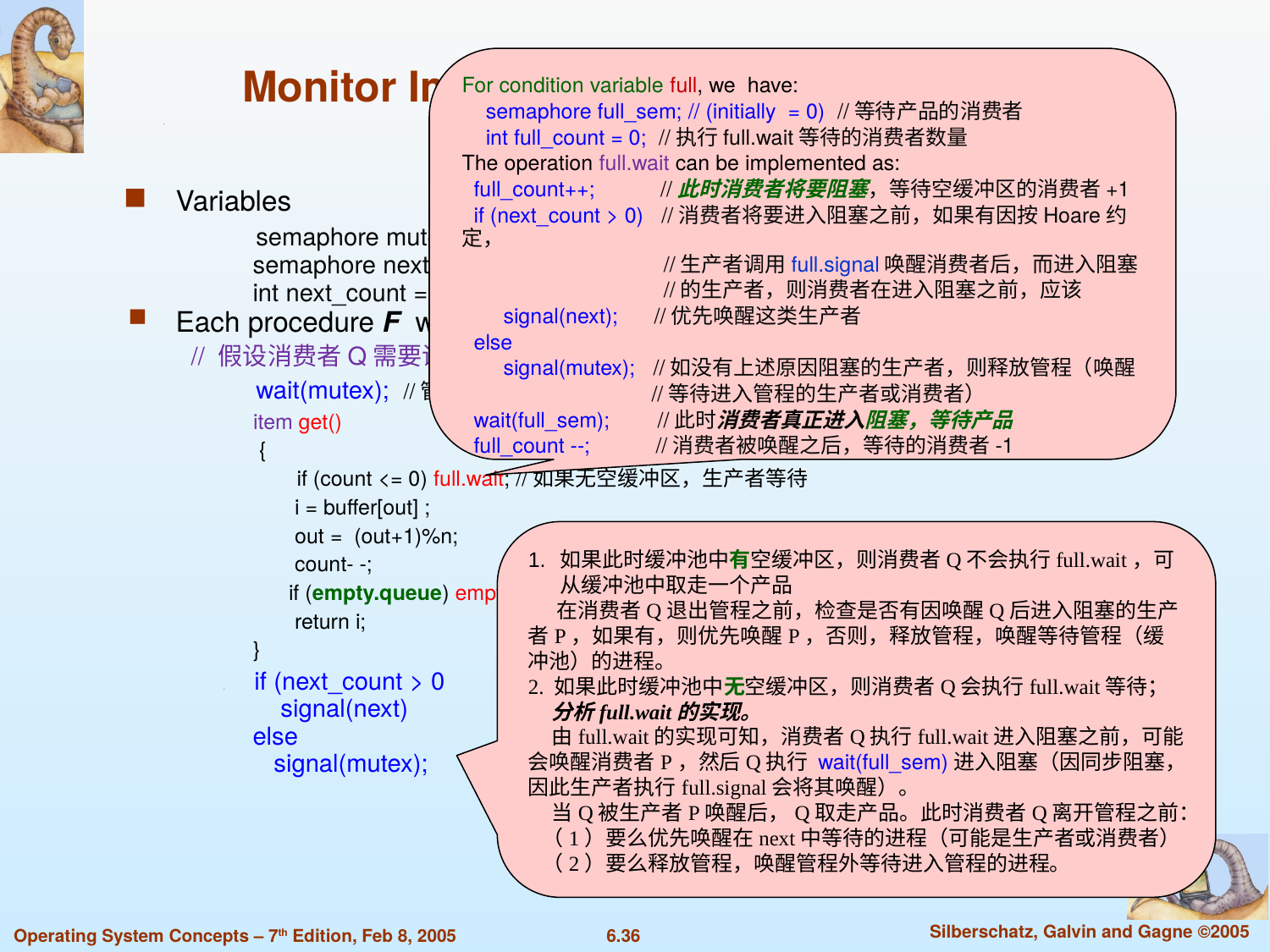

Monitor Implementation Using Semaphores
（以生产者-消费者为例）
For condition variable full, we  have:
    semaphore full_sem; // (initially  = 0)  //等待产品的消费者
    int full_count = 0;  //执行full.wait等待的消费者数量
The operation full.wait can be implemented as:
  full_count++;           //此时消费者将要阻塞，等待空缓冲区的消费者+1
  if (next_count > 0)   //消费者将要进入阻塞之前，如果有因按Hoare约定，
                                  //生产者调用full.signal唤醒消费者后，而进入阻塞
                                  //的生产者，则消费者在进入阻塞之前，应该
       signal(next);      //优先唤醒这类生产者
  else
       signal(mutex);   //如没有上述原因阻塞的生产者，则释放管程（唤醒
                                //等待进入管程的生产者或消费者）
  wait(full_sem);        //此时消费者真正进入阻塞，等待产品
  full_count --;           //消费者被唤醒之后，等待的消费者-1

Variables
	         semaphore mutex;  // (initially  = 1)  //实现管程互斥
	           semaphore next;     // (initially  = 0) //P唤醒Q，Q执行，P在此等待
	           int next_count = 0;
Each procedure F  will be replaced by
         // 假设消费者Q需要调用get获取一个产品，将get包装在过程F中
	         wait(mutex);  //管程互斥
 item get()
  {
	   if (count <= 0) full.wait; //如果无空缓冲区，生产者等待
        i = buffer[out] ;
        out =  (out+1)%n;
        count- -;
       if (empty.queue) empty.signal;  //如果有等待产品的消费者，唤醒消费者
        return i;
 }
 if (next_count > 0
	               signal(next)
	           else
	              signal(mutex);

如果此时缓冲池中有空缓冲区，则消费者Q不会执行full.wait，可从缓冲池中取走一个产品
     在消费者Q退出管程之前，检查是否有因唤醒Q后进入阻塞的生产者P，如果有，则优先唤醒P，否则，释放管程，唤醒等待管程（缓冲池）的进程。
2. 如果此时缓冲池中无空缓冲区，则消费者Q会执行full.wait等待；
    分析full.wait的实现。
    由full.wait的实现可知，消费者Q执行full.wait进入阻塞之前，可能会唤醒消费者P，然后Q执行 wait(full_sem)进入阻塞（因同步阻塞，因此生产者执行full.signal会将其唤醒）。
    当Q被生产者P唤醒后，Q取走产品。此时消费者Q离开管程之前：
  （1）要么优先唤醒在next中等待的进程（可能是生产者或消费者）
  （2）要么释放管程，唤醒管程外等待进入管程的进程。